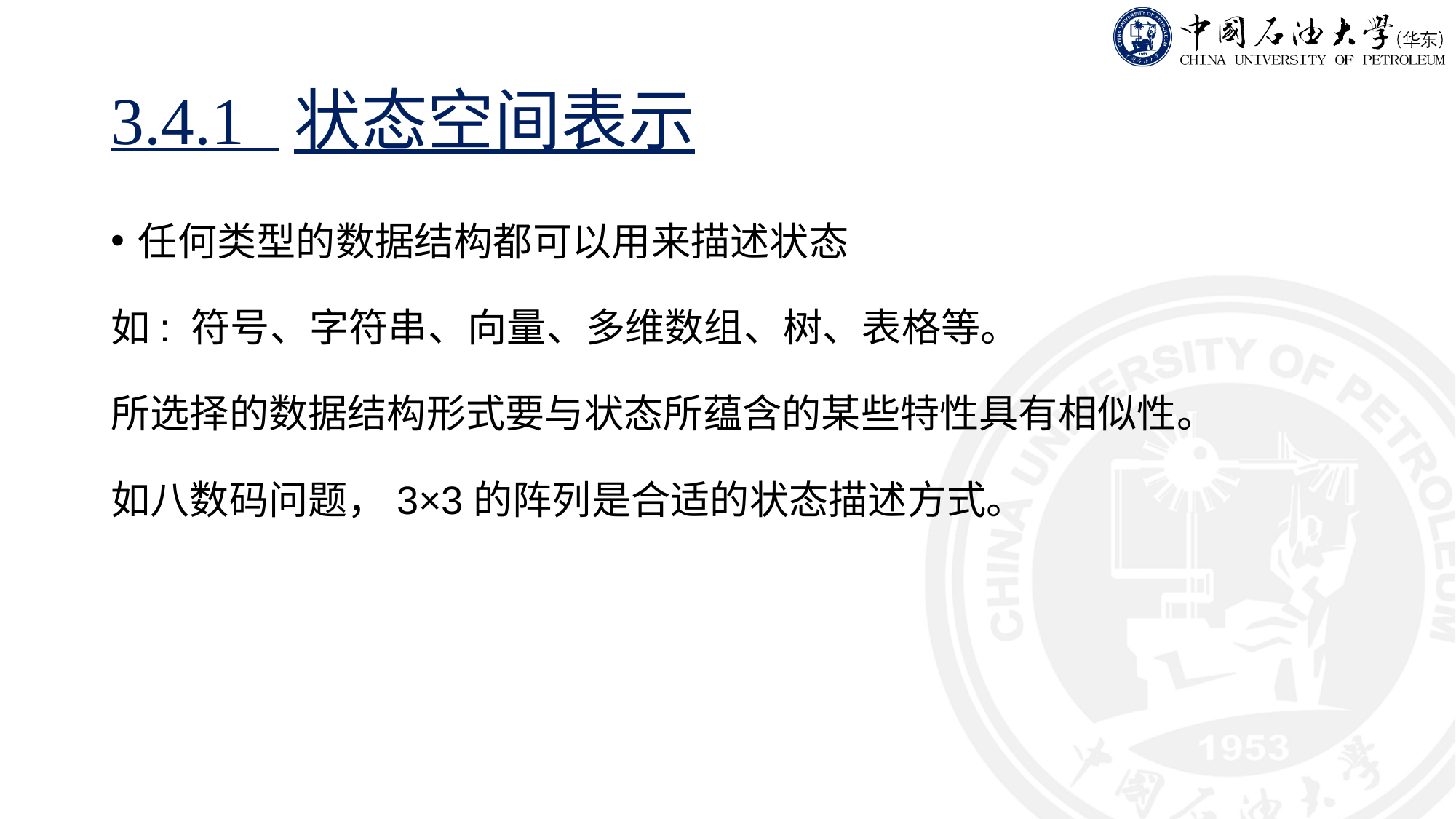

# 3.4.1  状态空间表示
任何类型的数据结构都可以用来描述状态
如: 符号、字符串、向量、多维数组、树、表格等。
所选择的数据结构形式要与状态所蕴含的某些特性具有相似性。
如八数码问题，3×3的阵列是合适的状态描述方式。